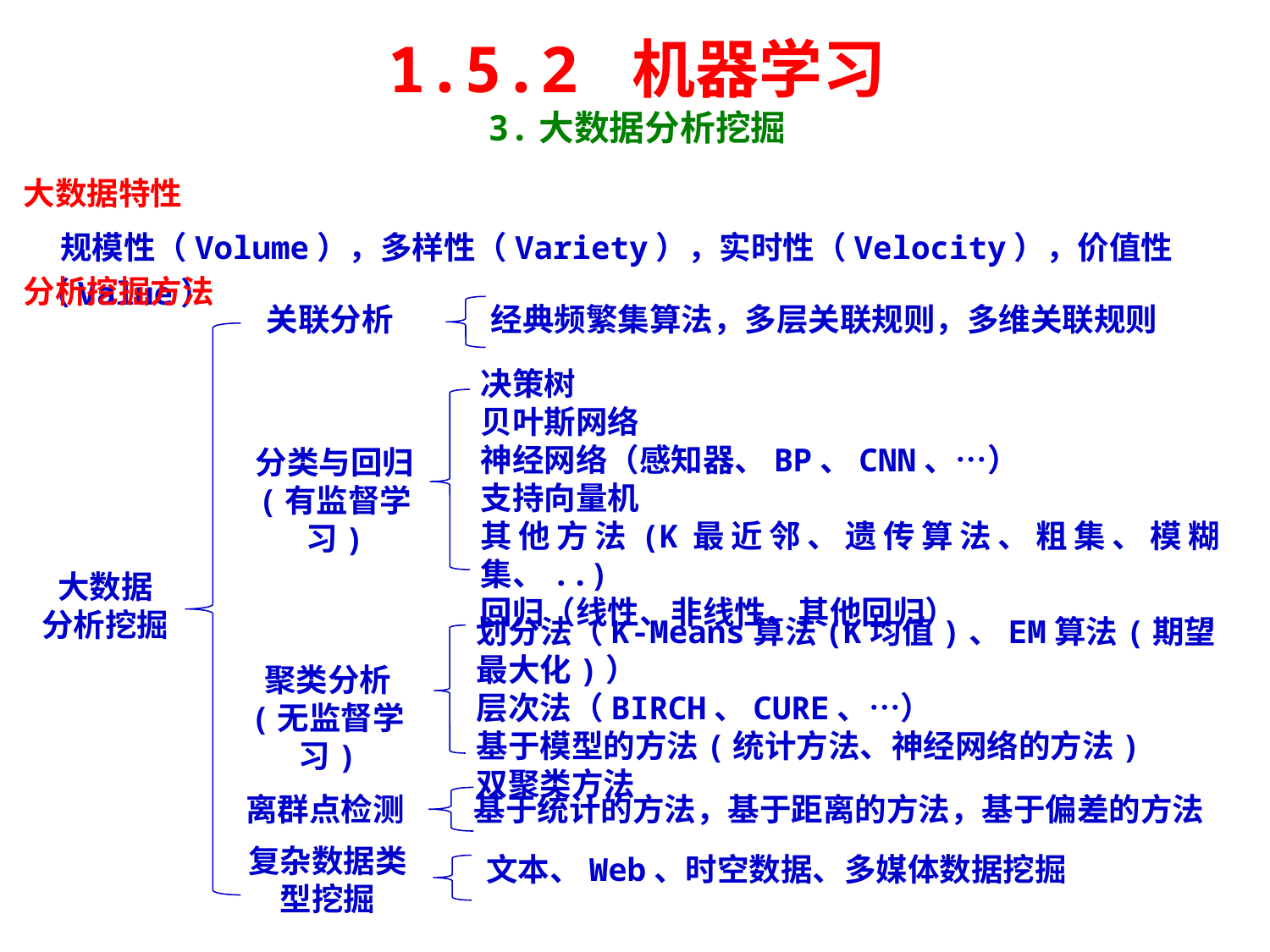

1.5.2 机器学习
3.大数据分析挖掘
大数据特性
  规模性（Volume），多样性（Variety），实时性（Velocity），价值性（Value）
分析挖掘方法
经典频繁集算法，多层关联规则，多维关联规则
关联分析

决策树
贝叶斯网络
神经网络（感知器、BP、CNN、…）
支持向量机
其他方法(K最近邻、遗传算法、粗集、模糊集、..)
回归（线性、非线性、其他回归）

分类与回归
(有监督学习)
大数据
分析挖掘
划分法（K-Means算法(K均值)、EM算法(期望最大化)）
层次法（BIRCH、CURE、…）
基于模型的方法(统计方法、神经网络的方法)
双聚类方法

聚类分析
(无监督学习)
离群点检测
基于统计的方法，基于距离的方法，基于偏差的方法

复杂数据类
型挖掘
文本、Web、时空数据、多媒体数据挖掘